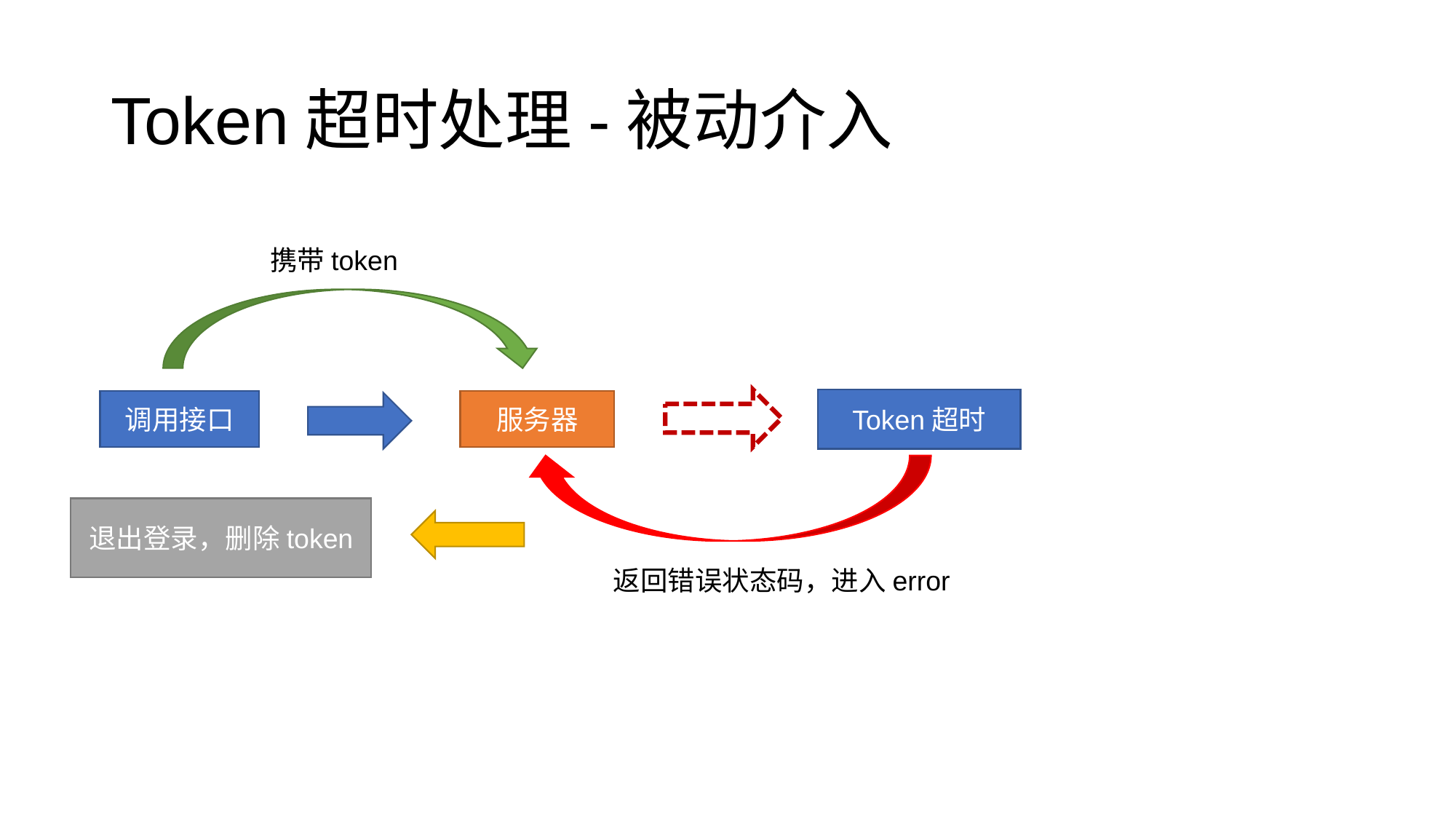

# Token超时处理-被动介入
携带token

Token超时
调用接口
服务器

退出登录，删除token

返回错误状态码，进入error